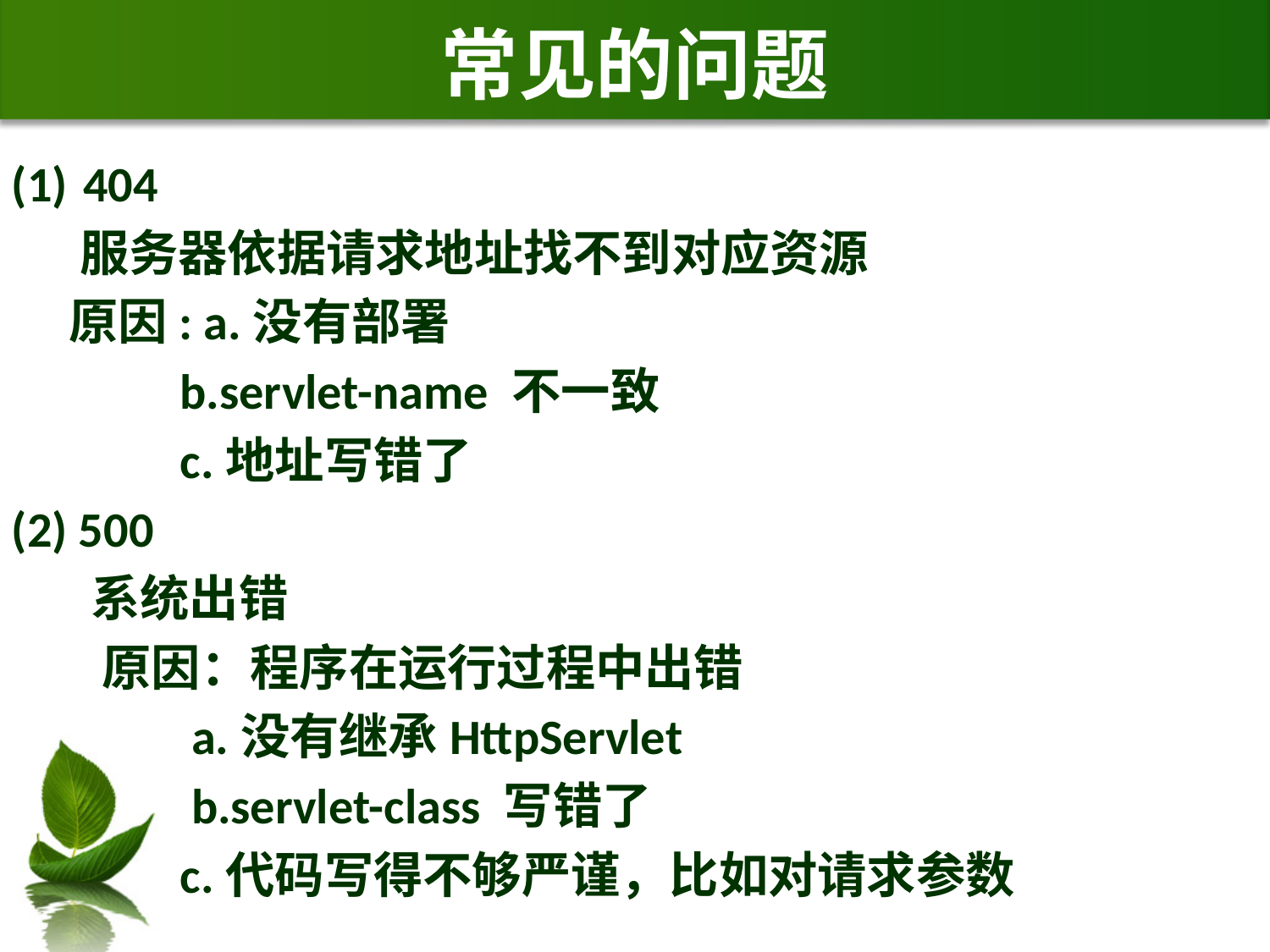

# 常见的问题
404
     服务器依据请求地址找不到对应资源
    原因: a.没有部署
               b.servlet-name 不一致
               c.地址写错了
(2) 500
      系统出错
       原因：程序在运行过程中出错
                a.没有继承HttpServlet
                b.servlet-class 写错了
               c.代码写得不够严谨，比如对请求参数